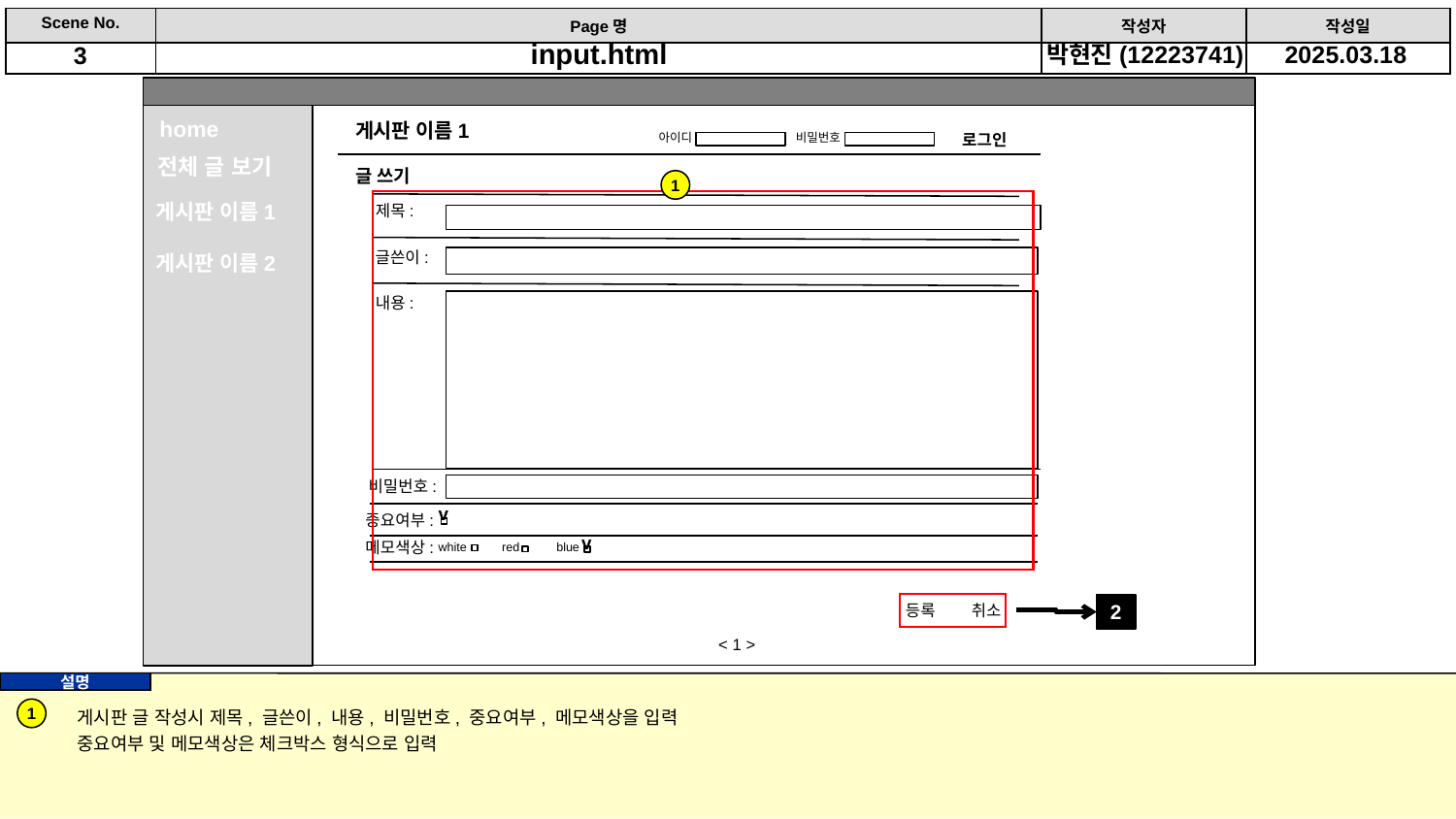

박현진(12223741)
input.html
2025.03.18
3

home
게시판 이름1
아이디
비밀번호
로그인

전체 글 보기
글 쓰기
1
게시판 이름1

제목:

글쓴이:
게시판 이름2

내용:

비밀번호:

v
중요여부:

v
메모색상:
white
blue
red

등록
취소

2
< 1 >
1
게시판 글 작성시 제목, 글쓴이, 내용, 비밀번호, 중요여부, 메모색상을 입력
중요여부 및 메모색상은 체크박스 형식으로 입력